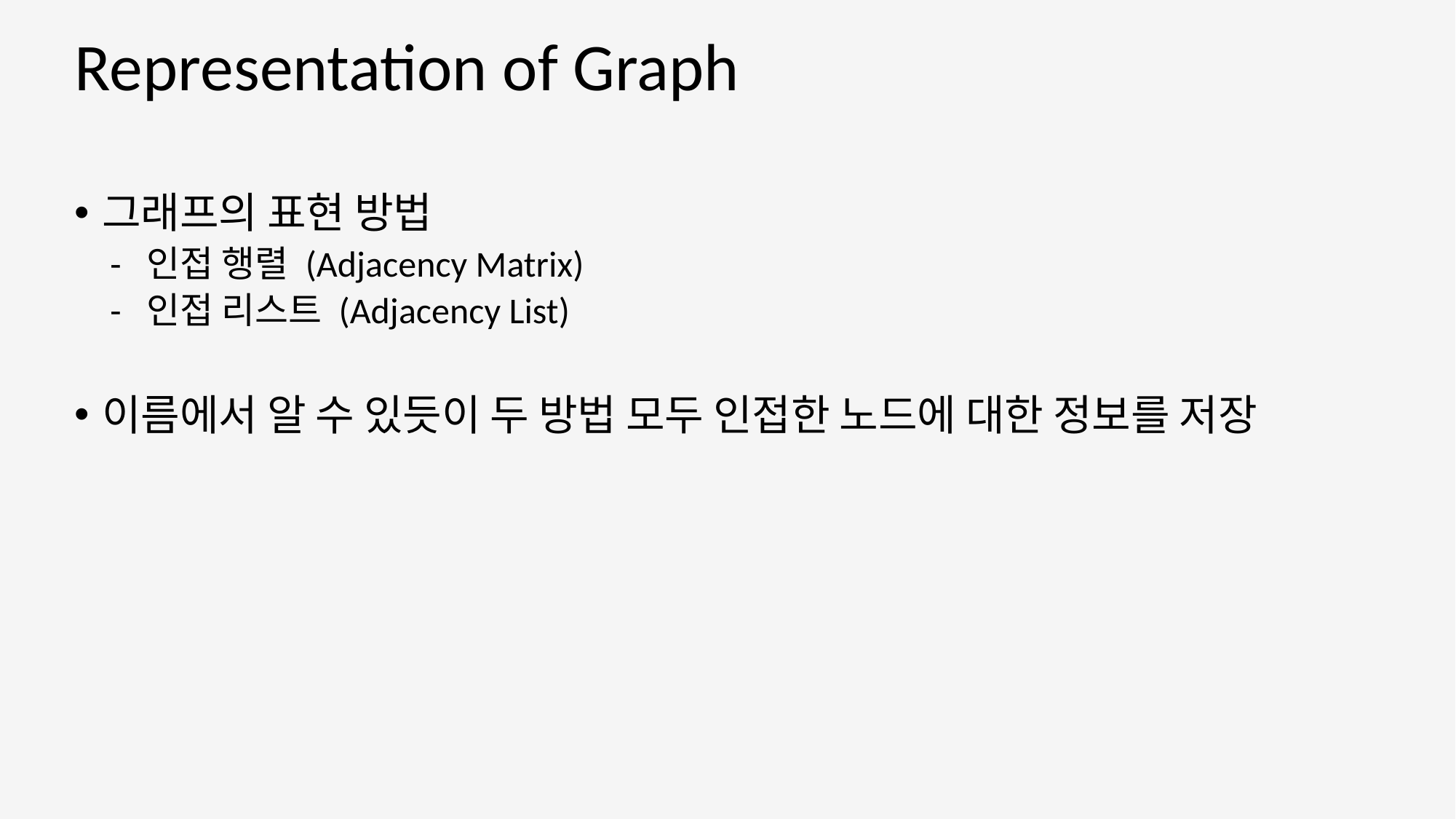

# Representation of Graph
그래프의 표현 방법
  -  인접 행렬 (Adjacency Matrix)
  -  인접 리스트 (Adjacency List)

이름에서 알 수 있듯이 두 방법 모두 인접한 노드에 대한 정보를 저장